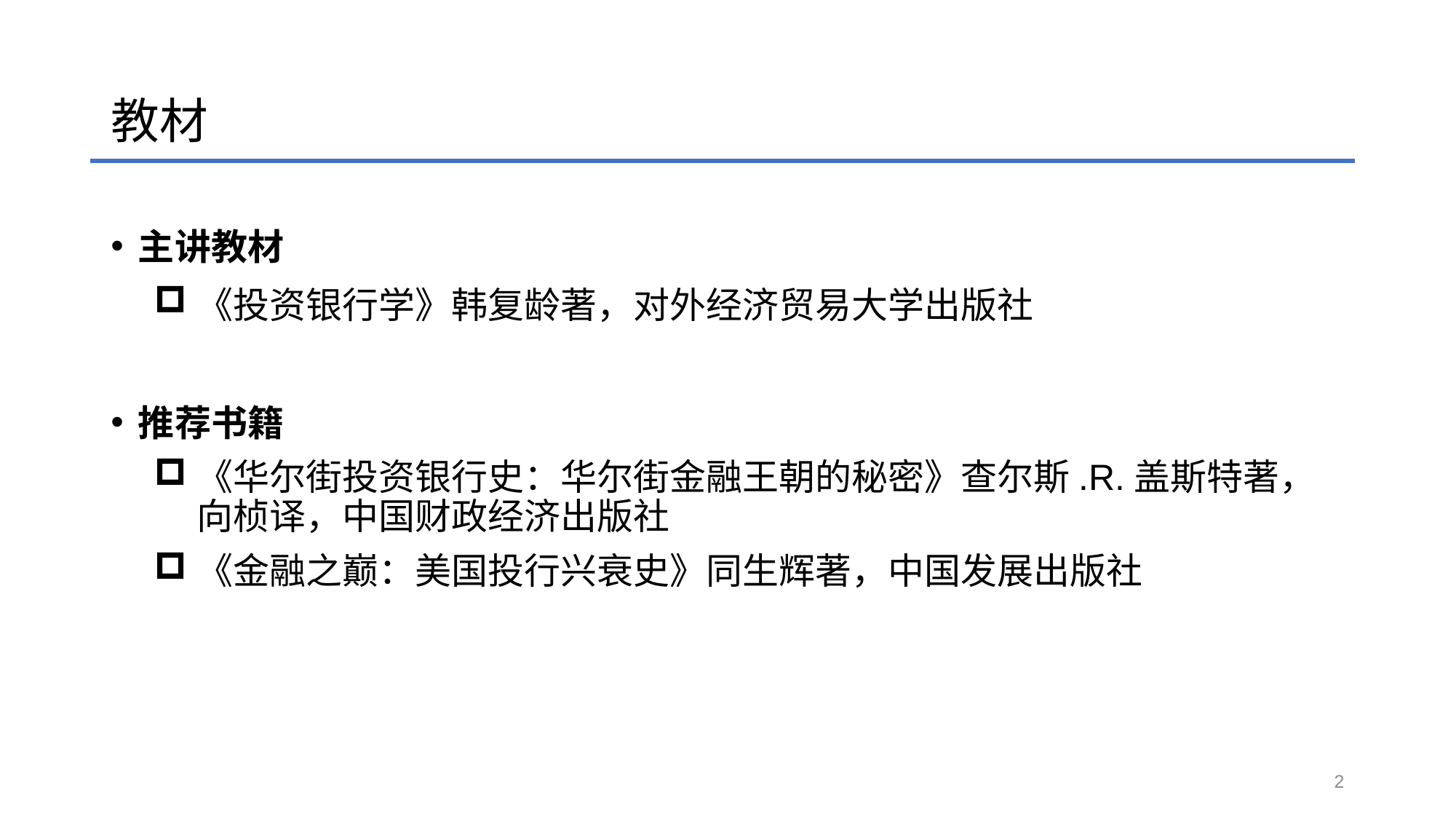

# 教材
主讲教材
《投资银行学》韩复龄著，对外经济贸易大学出版社

推荐书籍
《华尔街投资银行史：华尔街金融王朝的秘密》查尔斯.R.盖斯特著，向桢译，中国财政经济出版社
《金融之巅：美国投行兴衰史》同生辉著，中国发展出版社

2